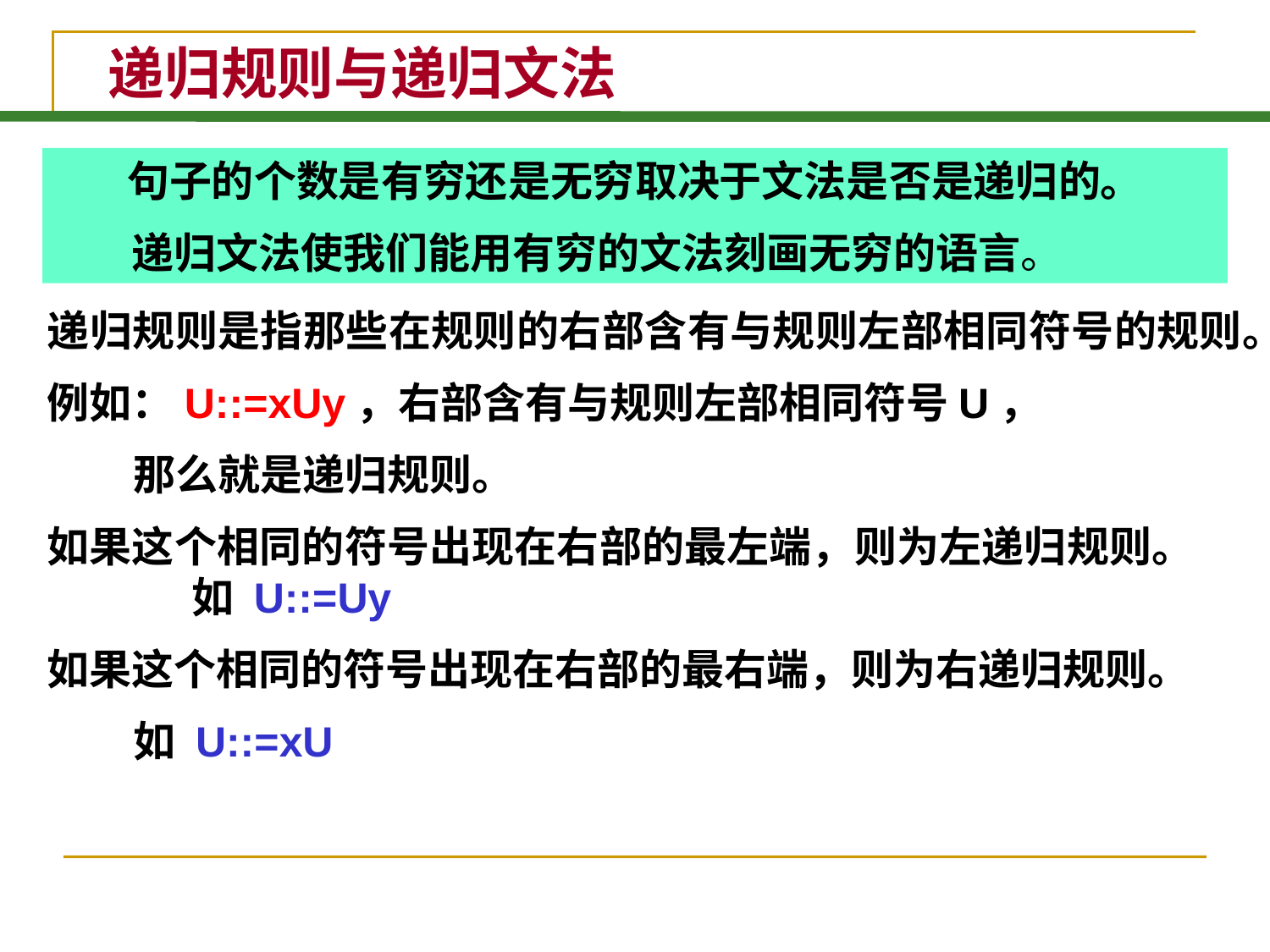

# 递归规则与递归文法

句子的个数是有穷还是无穷取决于文法是否是递归的。
       递归文法使我们能用有穷的文法刻画无穷的语言。
1递归规则
递归规则是指那些在规则的右部含有与规则左部相同符号的规则。
例如：U::=xUy，右部含有与规则左部相同符号U，
        那么就是递归规则。
如果这个相同的符号出现在右部的最左端，则为左递归规则。            如 U::=Uy
如果这个相同的符号出现在右部的最右端，则为右递归规则。
        如 U::=xU
41